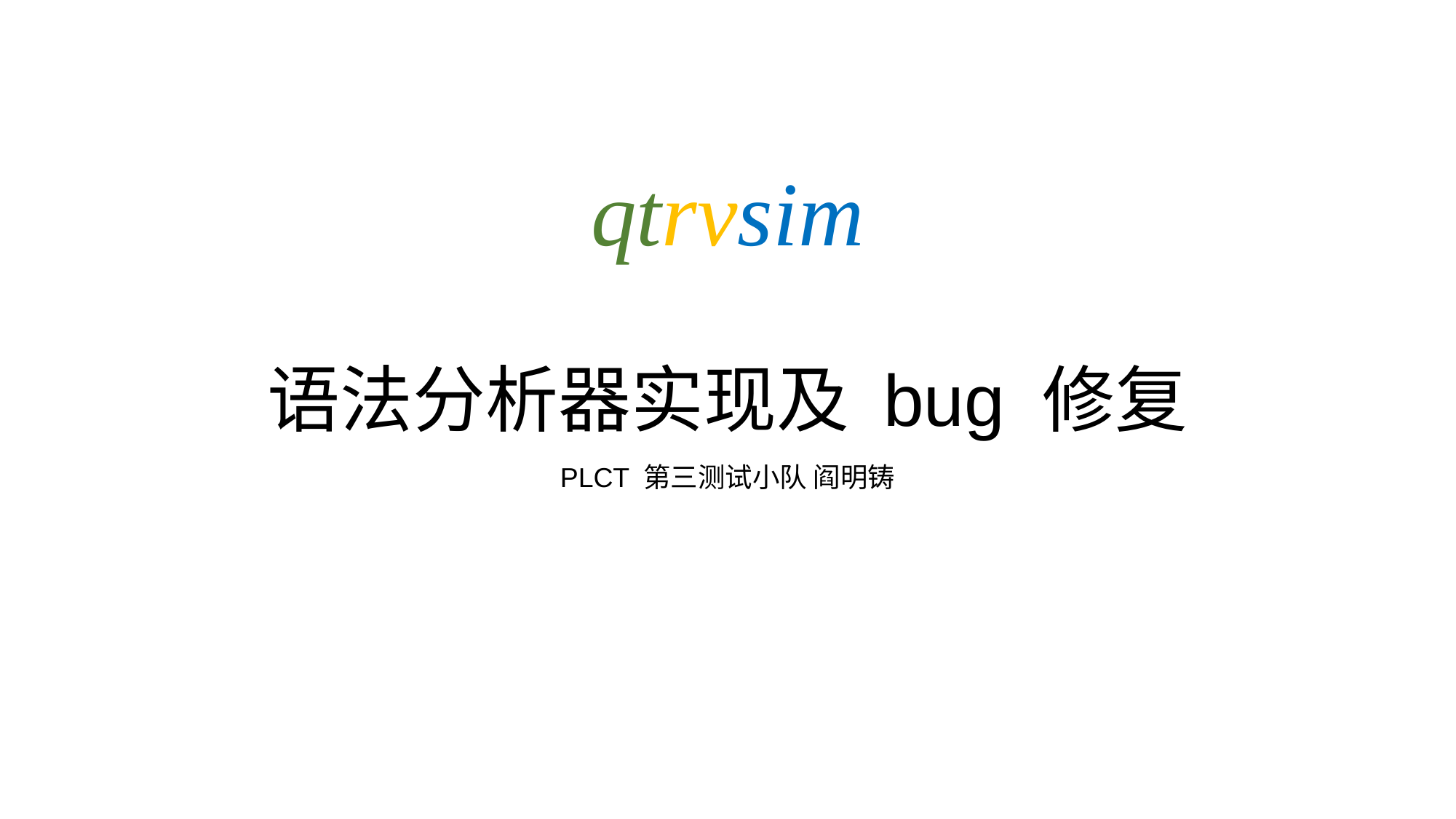

# qtrvsim 语法分析器实现及 bug 修复
PLCT 第三测试小队 阎明铸